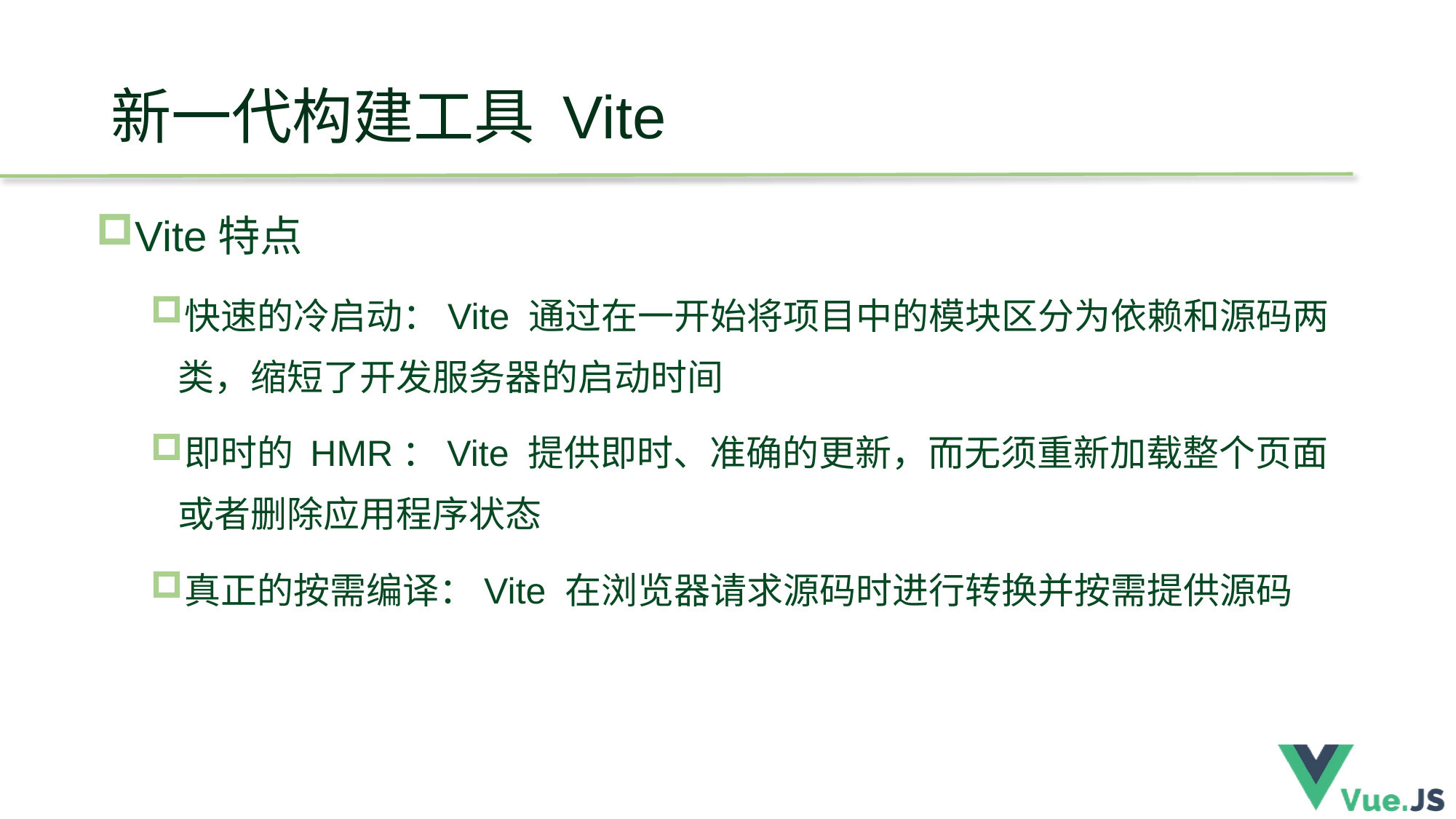

# 新一代构建工具 Vite
Vite特点
快速的冷启动：Vite 通过在一开始将项目中的模块区分为依赖和源码两类，缩短了开发服务器的启动时间
即时的 HMR：Vite 提供即时、准确的更新，而无须重新加载整个页面或者删除应用程序状态
真正的按需编译：Vite 在浏览器请求源码时进行转换并按需提供源码